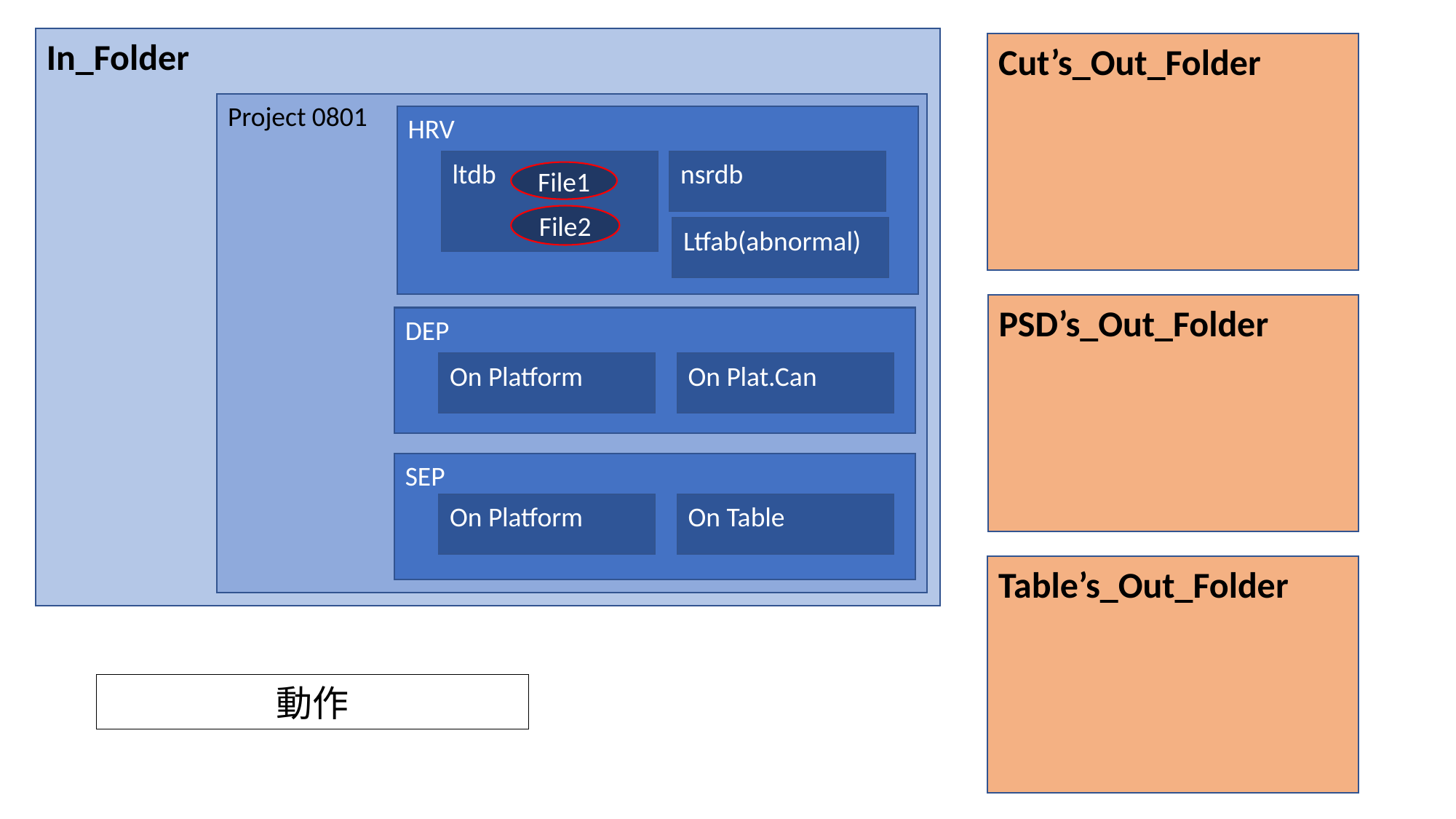

In_Folder
Cut’s_Out_Folder
Project 0801
HRV
ltdb
nsrdb
File1
File2
Ltfab(abnormal)
PSD’s_Out_Folder
DEP
On Plat.Can
On Platform
SEP
On Platform
On Table
Table’s_Out_Folder
動作